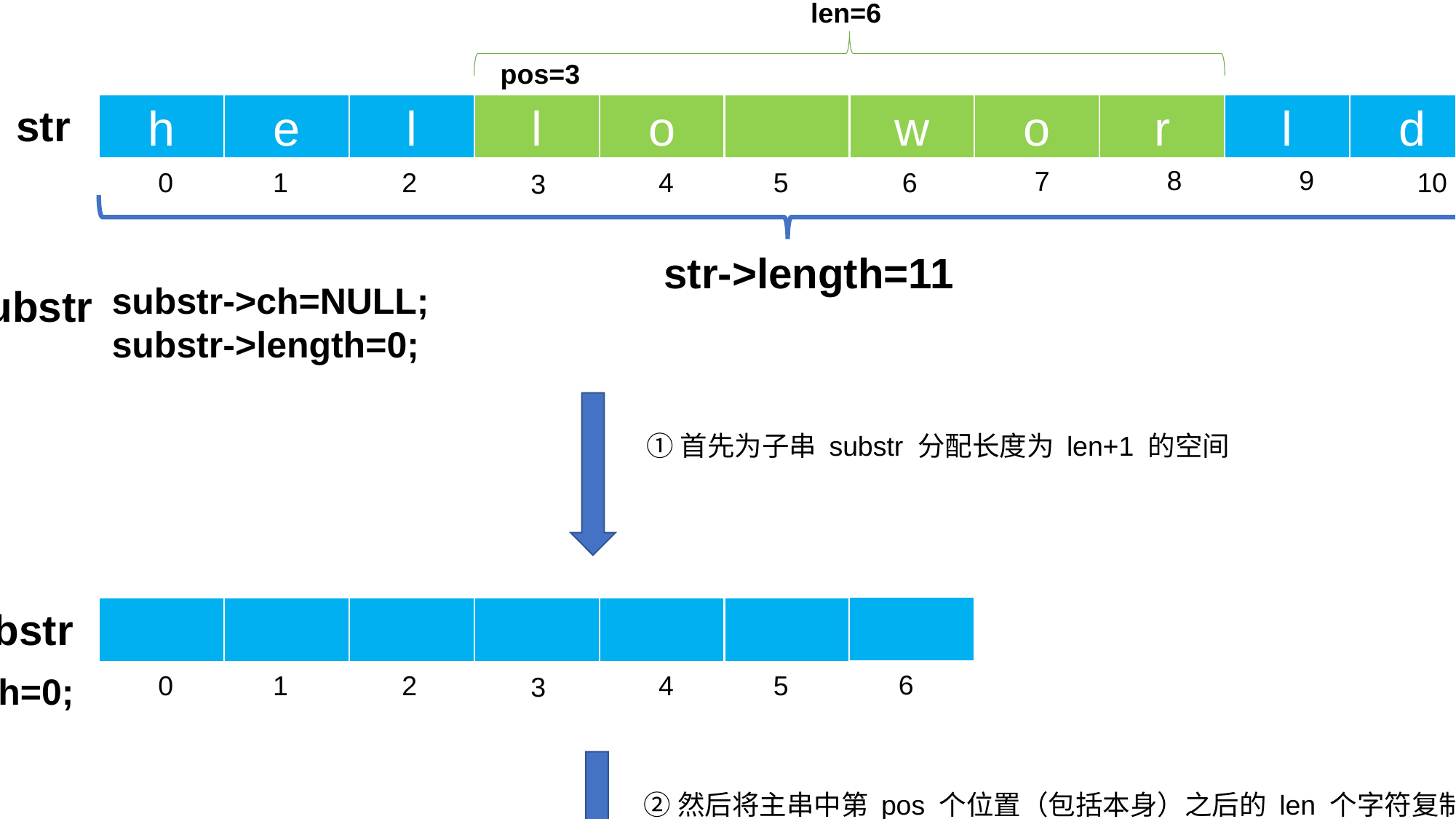

len=6
pos=3
\0
str
h
e
l
l
o

w
o
r
l
d
9
11
8
7
0
1
2
4
5
6
10
3
str->length=11
substr->ch=NULL;
substr->length=0;
substr

①首先为子串 substr 分配长度为 len+1 的空间

substr

6
substr->length=0;
0
1
2
4
5
3

②然后将主串中第 pos 个位置（包括本身）之后的 len 个字符复制到子串中
len=6
pos=3
\0
str
h
e
l
l
o

w
o
r
l
d
9
11
8
7
0
1
2
4
5
6
10
3
str->length=11
substr

l
o

w
o
 r
6
substr->length=0;
0
1
2
4
5
3

③将子串最后一个位置赋予串的结束标记 ‘\0’ 字符
substr
\0
l
o

w
o
 r
6
substr->length=0;
0
1
2
4
5
3

④置子串的长度为 len
substr
\0
l
o

w
o
 r
6
0
1
2
4
5
3
substr->length=6;